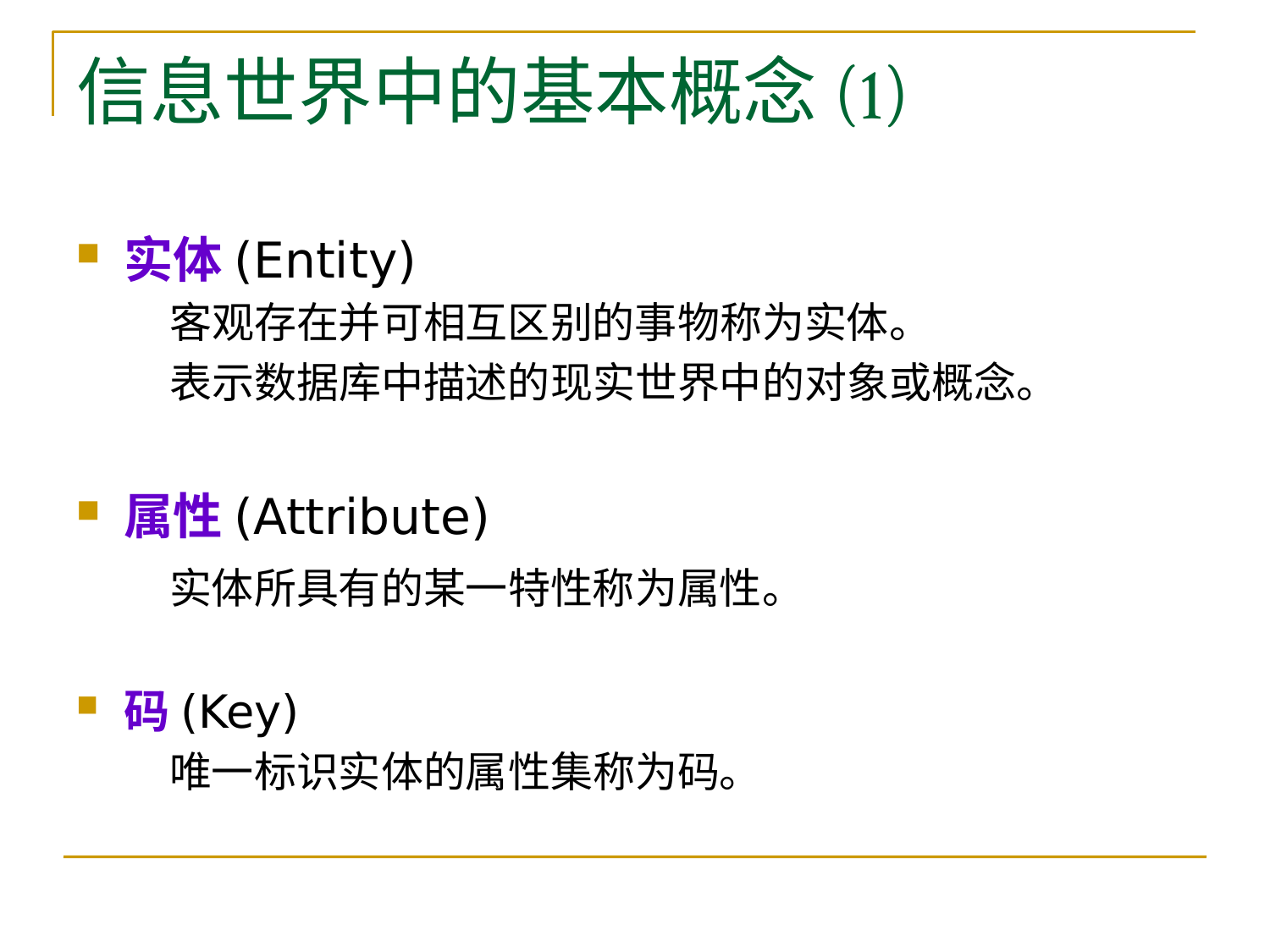

# 信息世界中的基本概念(1)
实体(Entity)
	客观存在并可相互区别的事物称为实体。
	表示数据库中描述的现实世界中的对象或概念。

属性(Attribute)
	实体所具有的某一特性称为属性。

码(Key)
	唯一标识实体的属性集称为码。